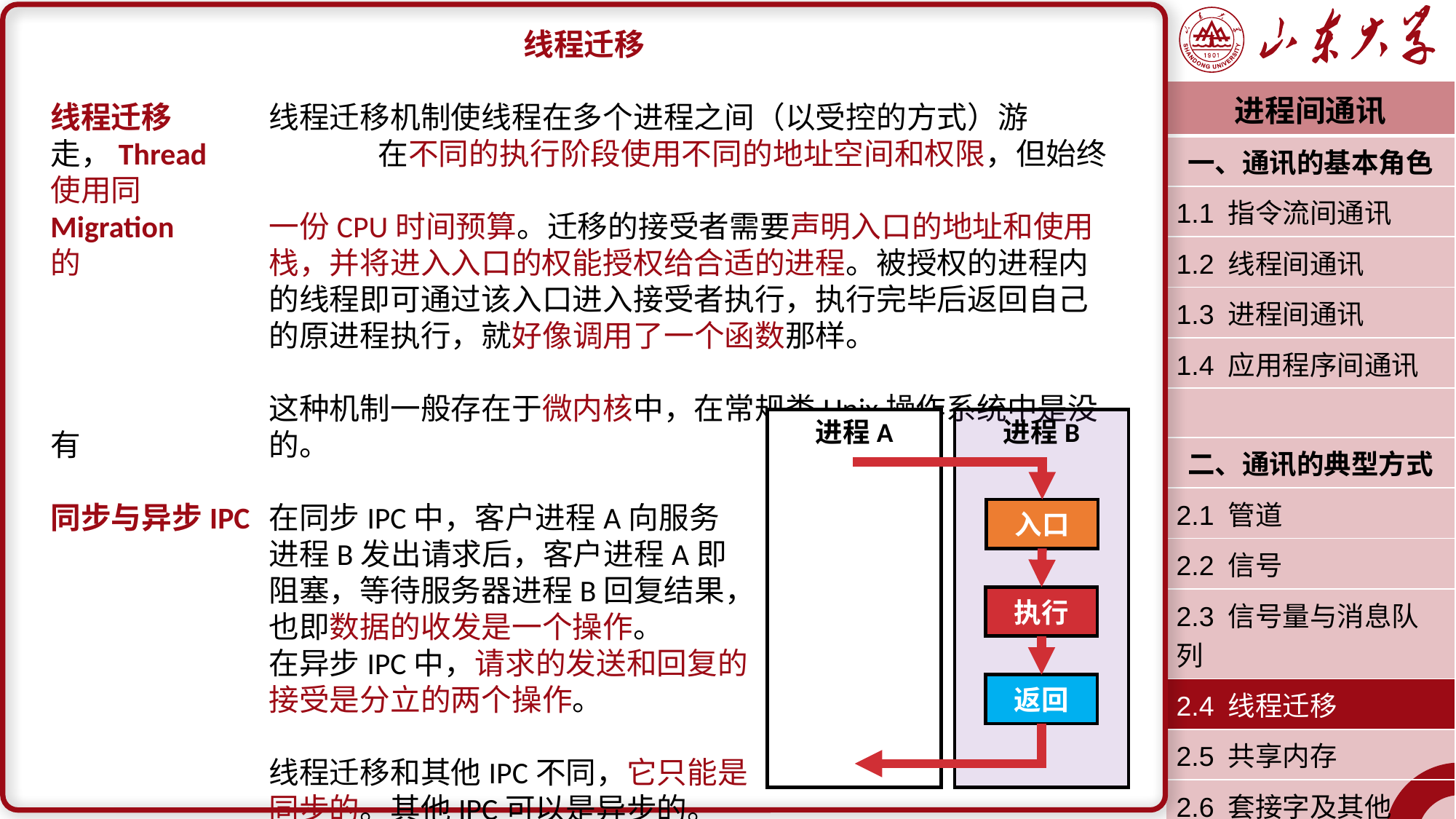

线程迁移

线程迁移	线程迁移机制使线程在多个进程之间（以受控的方式）游走，Thread		在不同的执行阶段使用不同的地址空间和权限，但始终使用同
Migration	一份CPU时间预算。迁移的接受者需要声明入口的地址和使用的		栈，并将进入入口的权能授权给合适的进程。被授权的进程内		的线程即可通过该入口进入接受者执行，执行完毕后返回自己		的原进程执行，就好像调用了一个函数那样。

		这种机制一般存在于微内核中，在常规类Unix操作系统中是没有		的。

同步与异步IPC	在同步IPC中，客户进程A向服务
		进程B发出请求后，客户进程A即
		阻塞，等待服务器进程B回复结果，
		也即数据的收发是一个操作。
		在异步IPC中，请求的发送和回复的
		接受是分立的两个操作。

		线程迁移和其他IPC不同，它只能是
		同步的。其他IPC可以是异步的。
| 进程间通讯 |
| --- |
| 一、通讯的基本角色 |
| 1.1 指令流间通讯 |
| 1.2 线程间通讯 |
| 1.3 进程间通讯 |
| 1.4 应用程序间通讯 |
|  |
| 二、通讯的典型方式 |
| 2.1 管道 |
| 2.2 信号 |
| 2.3 信号量与消息队列 |
| 2.4 线程迁移 |
| 2.5 共享内存 |
| 2.6 套接字及其他 |
| 潘润宇 2023.06 |
进程A
进程B

入口
执行
返回